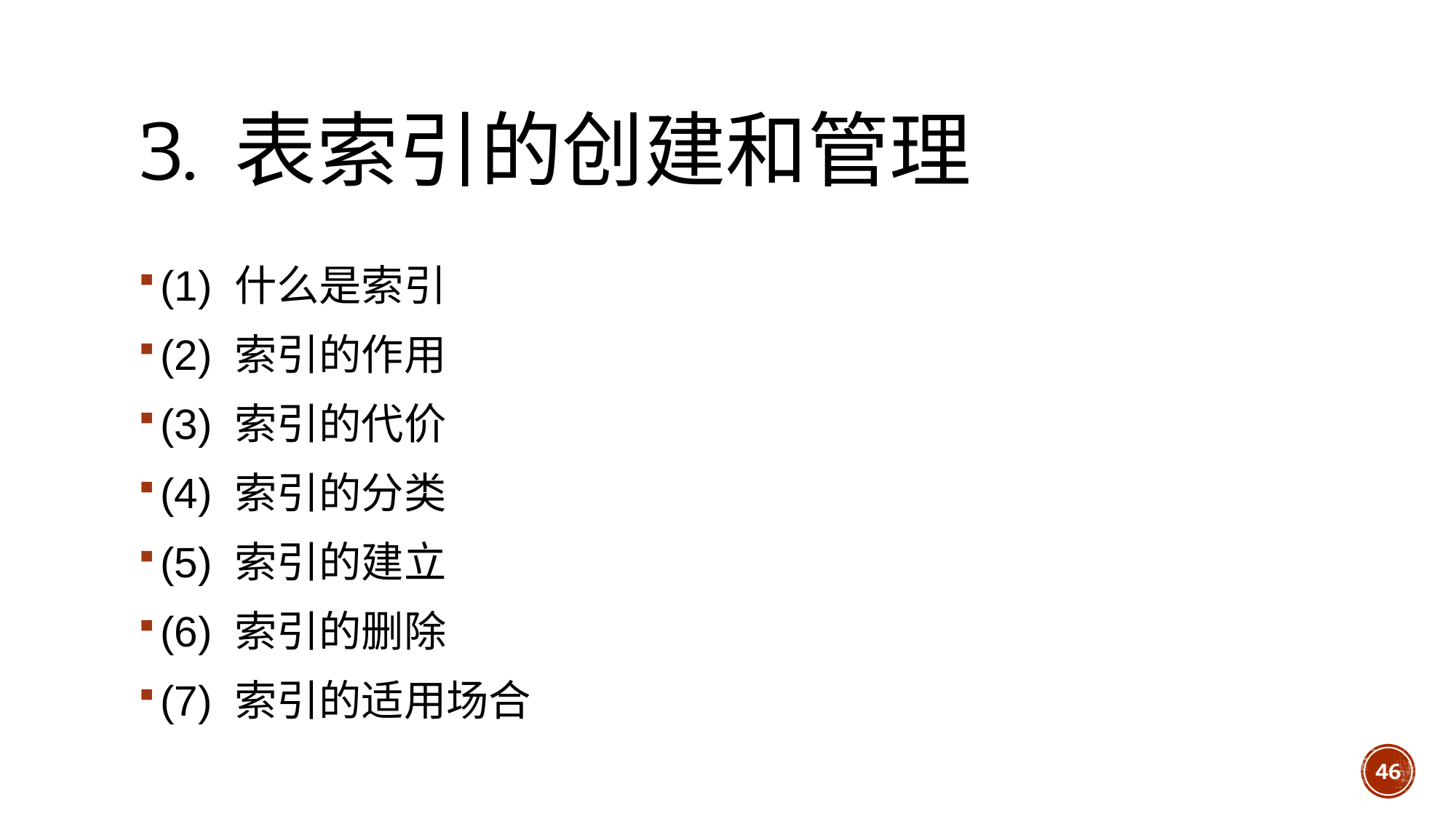

# 3. 表索引的创建和管理
(1) 什么是索引
(2) 索引的作用
(3) 索引的代价
(4) 索引的分类
(5) 索引的建立
(6) 索引的删除
(7) 索引的适用场合
46